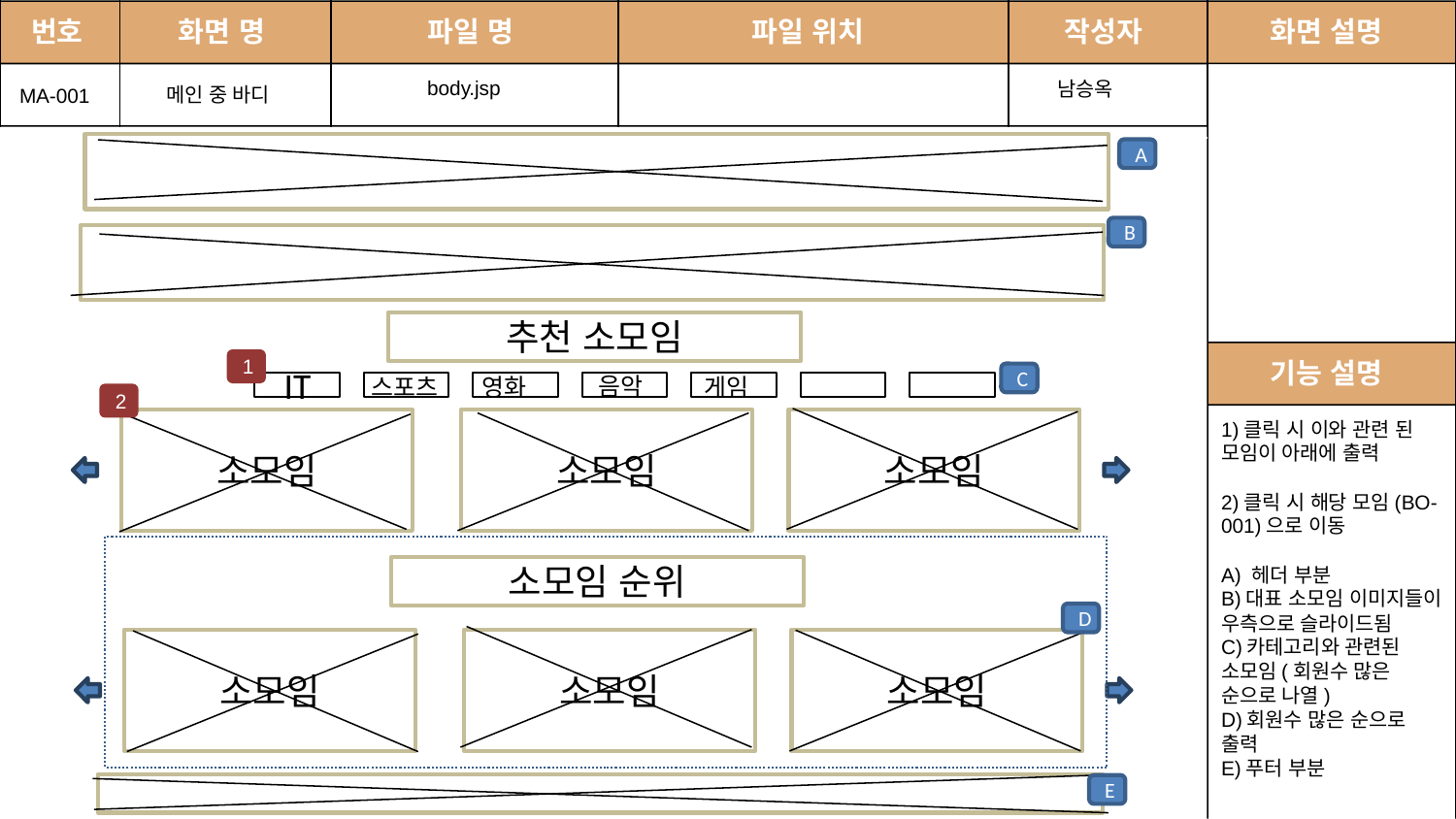

번호
화면 명
파일 명
# 파일 위치
작성자
화면 설명
body.jsp
남승옥
메인 중 바디
MA-001

2
2

A
B

추천 소모임
1
기능 설명
IT
C
음악
스포츠
영화
게임

2
소모임
소모임
소모임
1)클릭 시 이와 관련 된 모임이 아래에 출력

2)클릭 시 해당 모임(BO-001)으로 이동

A) 헤더 부분
B)대표 소모임 이미지들이 우측으로 슬라이드됨
C)카테고리와 관련된 소모임(회원수 많은 순으로 나열)
D)회원수 많은 순으로 출력
E)푸터 부분

소모임 순위
D
2
2
2
소모임
소모임
소모임

E